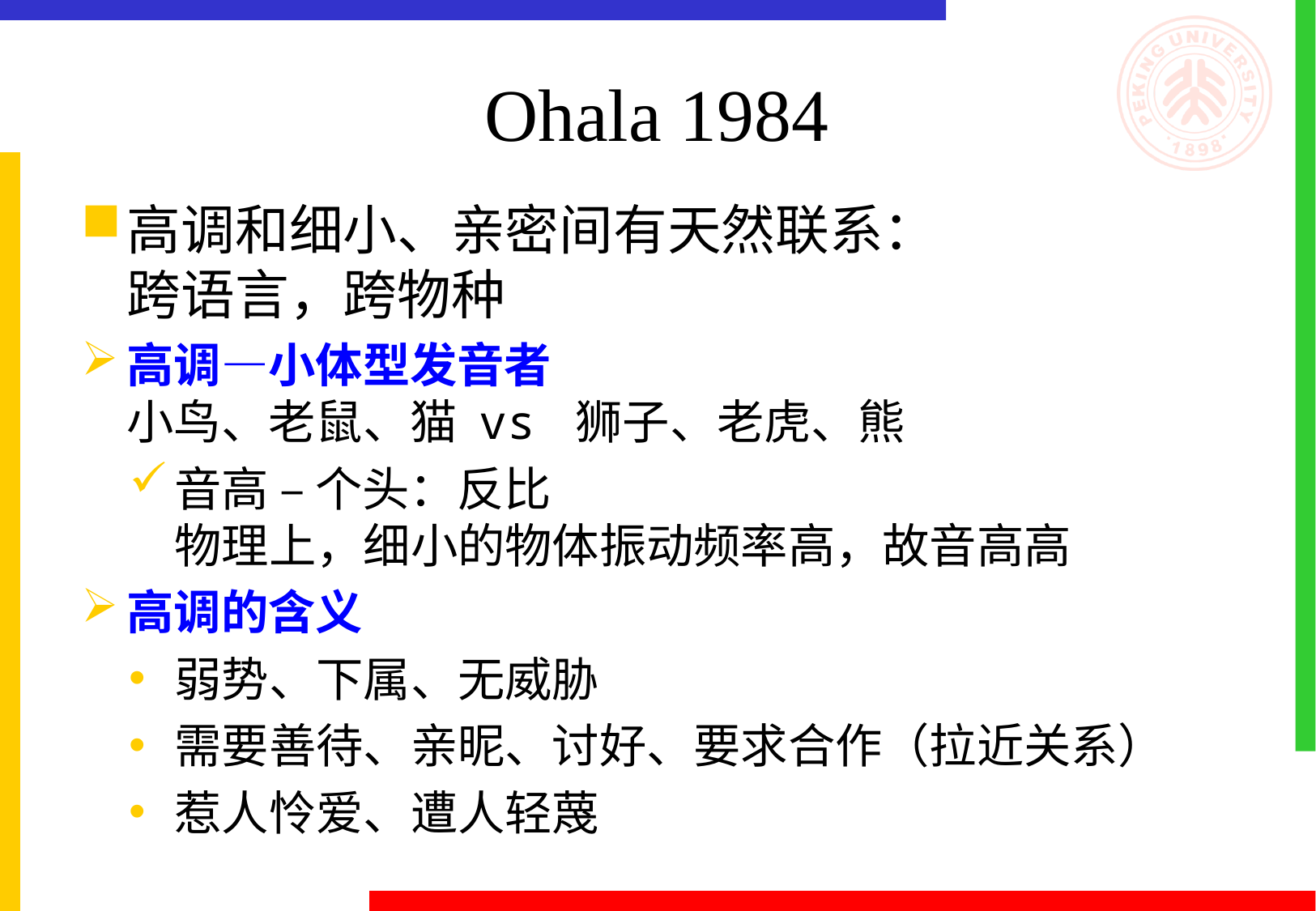

# Ohala 1984
高调和细小、亲密间有天然联系：
跨语言，跨物种
高调—小体型发音者
小鸟、老鼠、猫 vs 狮子、老虎、熊
音高 – 个头：反比
物理上，细小的物体振动频率高，故音高高
高调的含义
弱势、下属、无威胁
需要善待、亲昵、讨好、要求合作（拉近关系）
惹人怜爱、遭人轻蔑